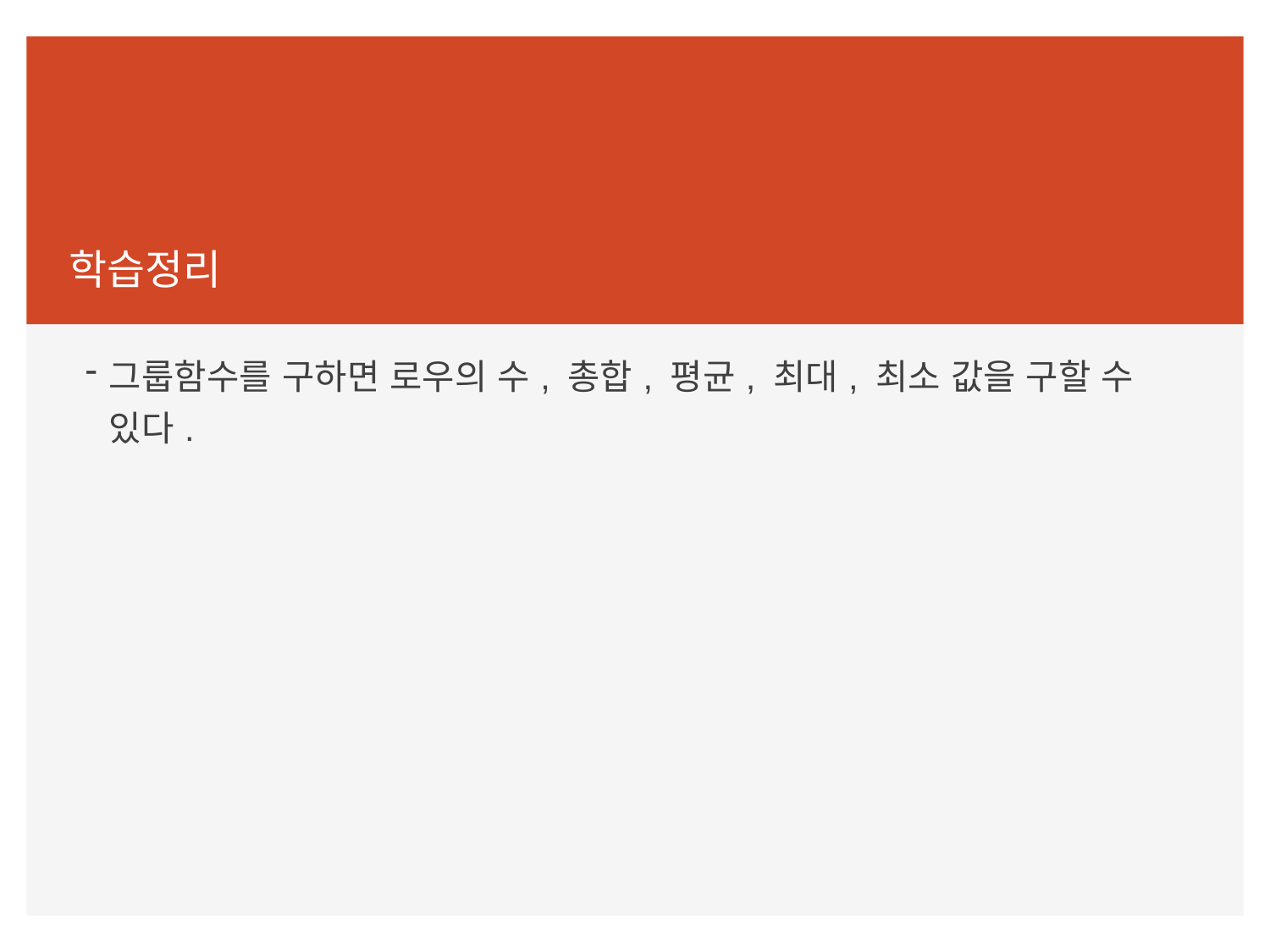

학습정리
그룹함수를 구하면 로우의 수, 총합, 평균, 최대, 최소 값을 구할 수 있다.